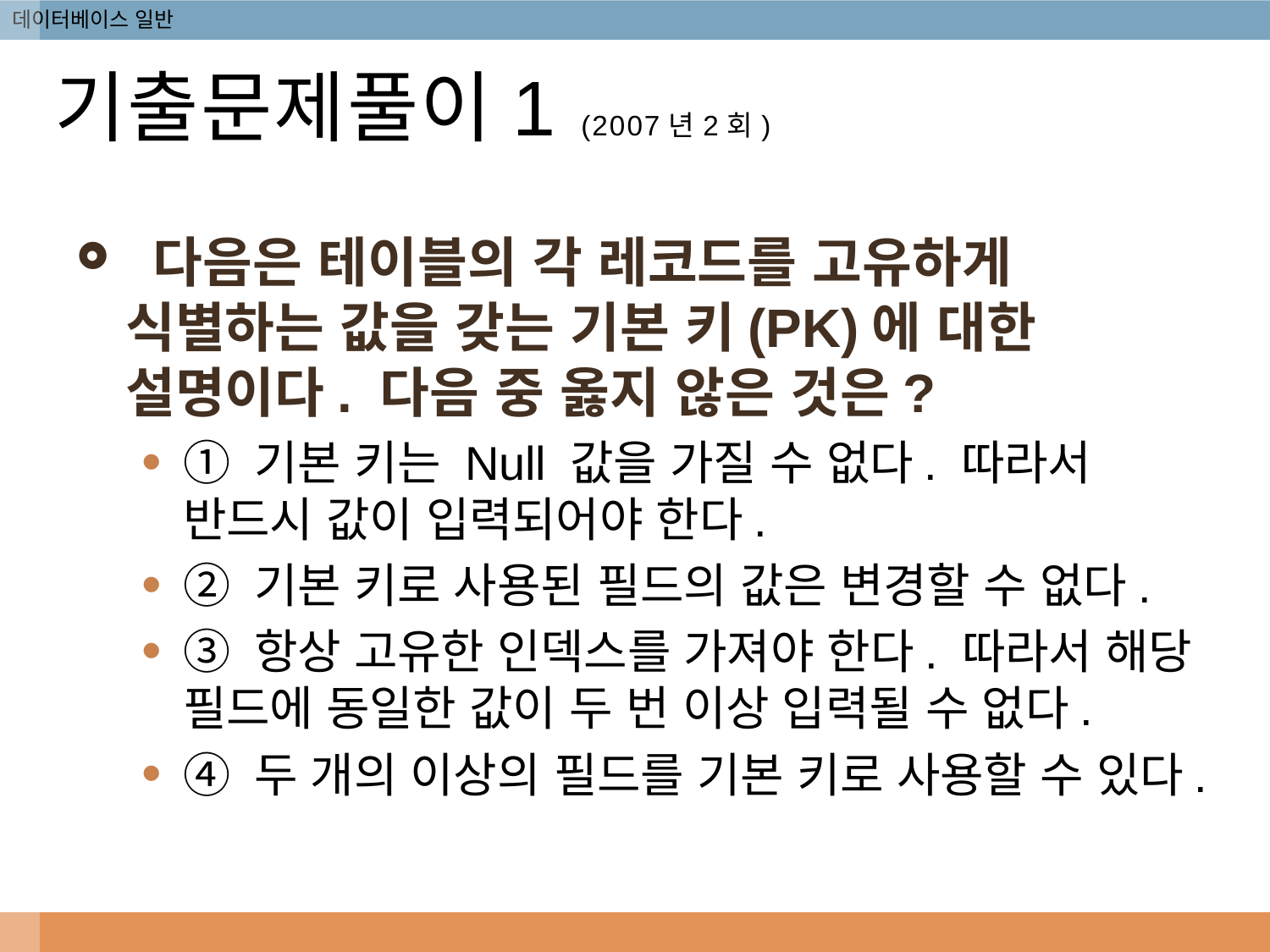

# 기출문제풀이1 (2007년2회)
 다음은 테이블의 각 레코드를 고유하게 식별하는 값을 갖는 기본 키(PK)에 대한 설명이다. 다음 중 옳지 않은 것은?
① 기본 키는 Null 값을 가질 수 없다. 따라서 반드시 값이 입력되어야 한다.
② 기본 키로 사용된 필드의 값은 변경할 수 없다.
③ 항상 고유한 인덱스를 가져야 한다. 따라서 해당 필드에 동일한 값이 두 번 이상 입력될 수 없다.
④ 두 개의 이상의 필드를 기본 키로 사용할 수 있다.